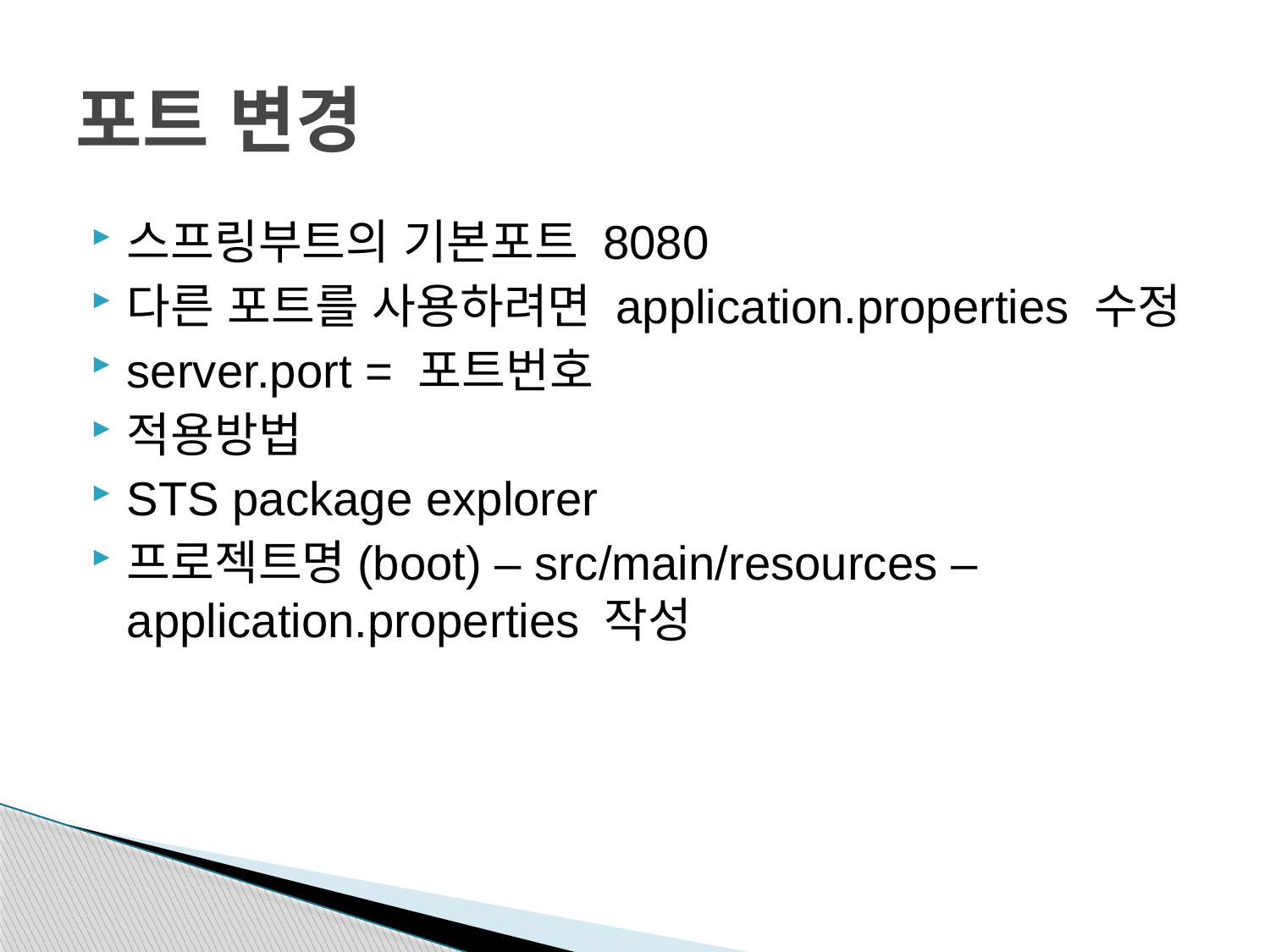

# 포트 변경
스프링부트의 기본포트 8080
다른 포트를 사용하려면 application.properties 수정
server.port = 포트번호
적용방법
STS package explorer
프로젝트명(boot) – src/main/resources – application.properties 작성